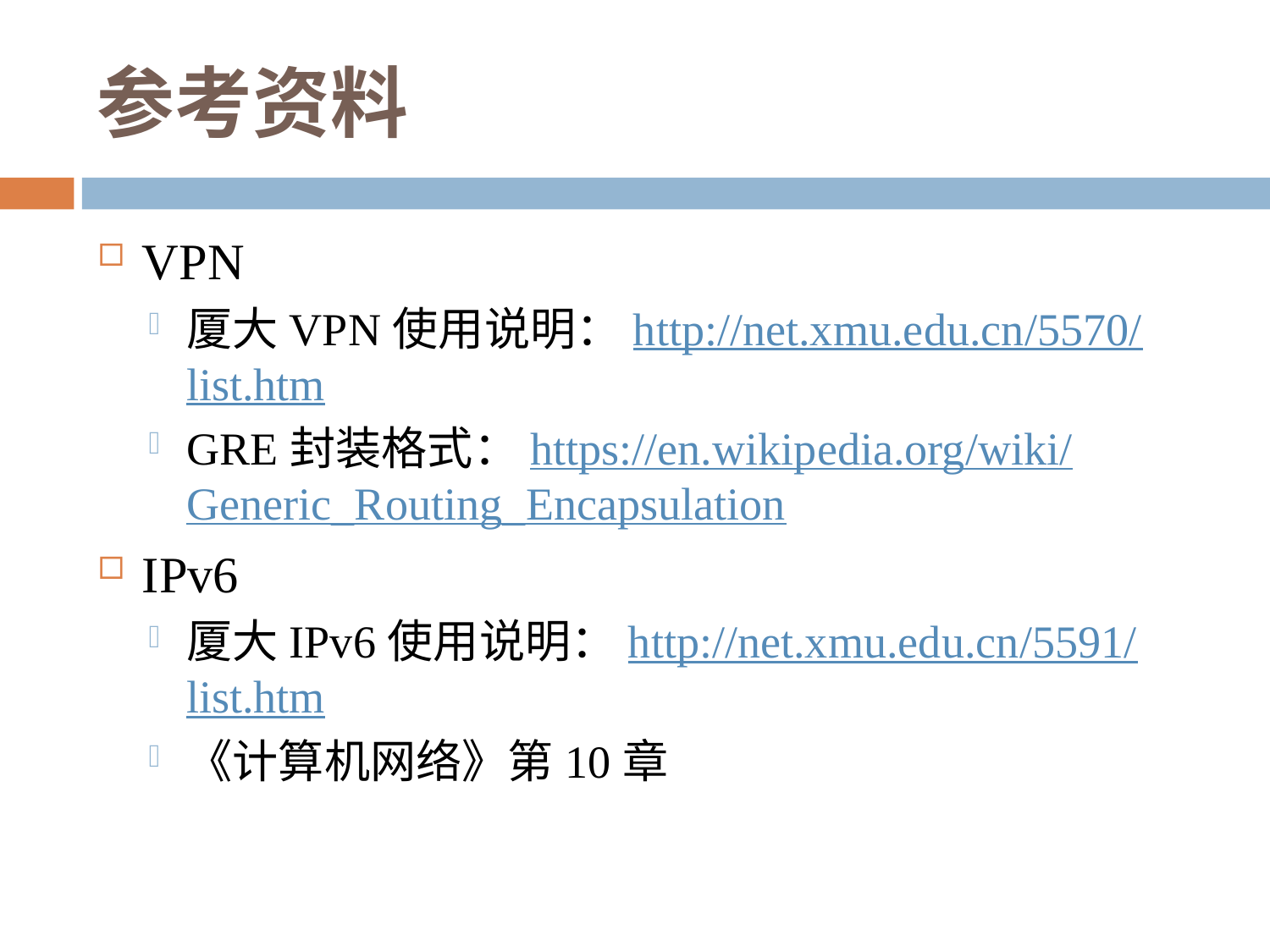

# 参考资料
VPN
厦大VPN使用说明：http://net.xmu.edu.cn/5570/list.htm
GRE封装格式：https://en.wikipedia.org/wiki/Generic_Routing_Encapsulation
IPv6
厦大IPv6使用说明：http://net.xmu.edu.cn/5591/list.htm
《计算机网络》第10章